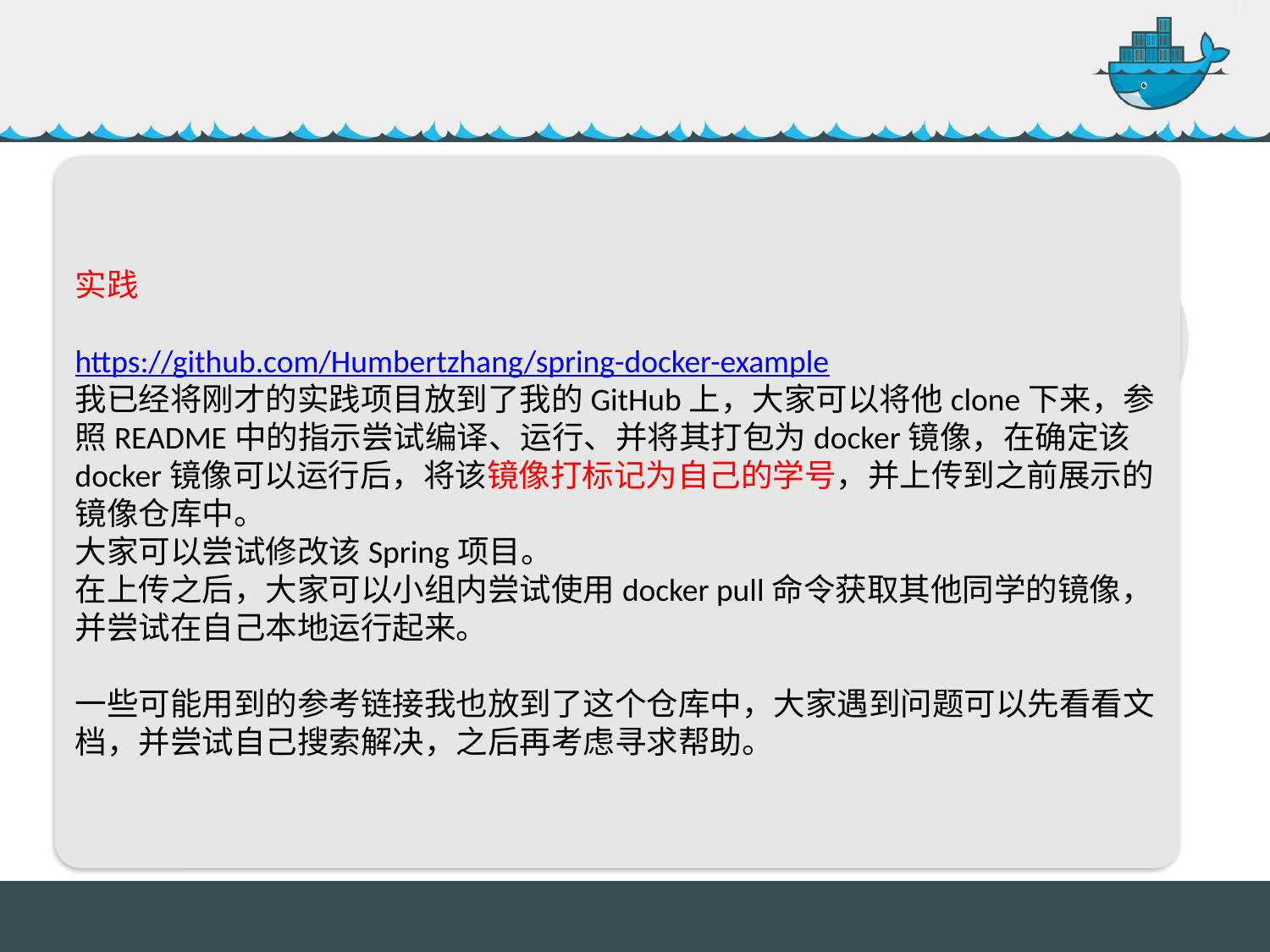

实践
https://github.com/Humbertzhang/spring-docker-example
我已经将刚才的实践项目放到了我的GitHub上，大家可以将他clone下来，参照README中的指示尝试编译、运行、并将其打包为docker镜像，在确定该docker镜像可以运行后，将该镜像打标记为自己的学号，并上传到之前展示的镜像仓库中。
大家可以尝试修改该Spring项目。
在上传之后，大家可以小组内尝试使用docker pull命令获取其他同学的镜像，并尝试在自己本地运行起来。

一些可能用到的参考链接我也放到了这个仓库中，大家遇到问题可以先看看文档，并尝试自己搜索解决，之后再考虑寻求帮助。